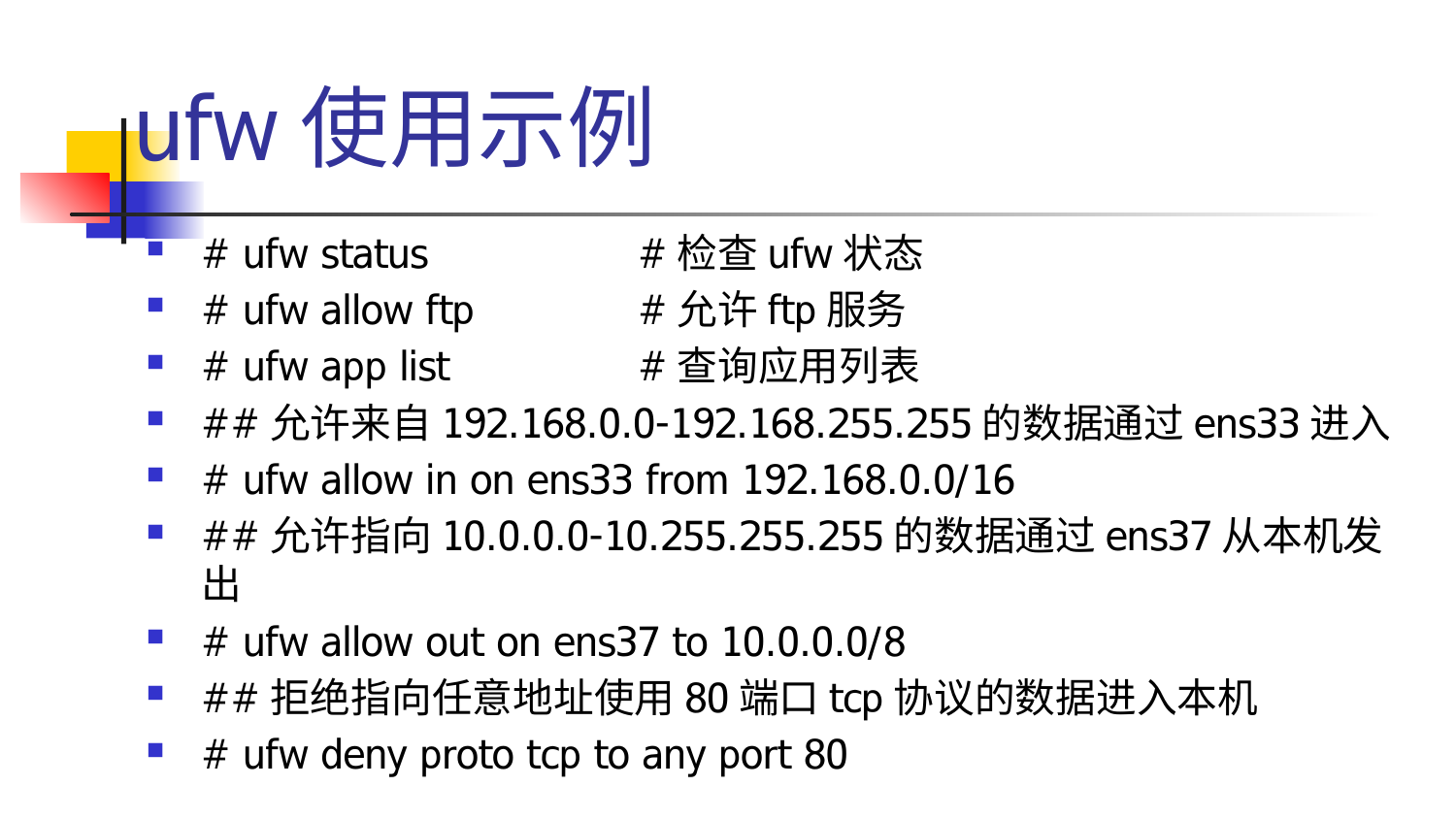

# ufw使用示例
# ufw status 		#检查ufw状态
# ufw allow ftp 		#允许ftp服务
# ufw app list		#查询应用列表
##允许来自192.168.0.0-192.168.255.255的数据通过ens33进入
# ufw allow in on ens33 from 192.168.0.0/16
##允许指向10.0.0.0-10.255.255.255的数据通过ens37从本机发出
# ufw allow out on ens37 to 10.0.0.0/8
##拒绝指向任意地址使用80端口tcp协议的数据进入本机
# ufw deny proto tcp to any port 80